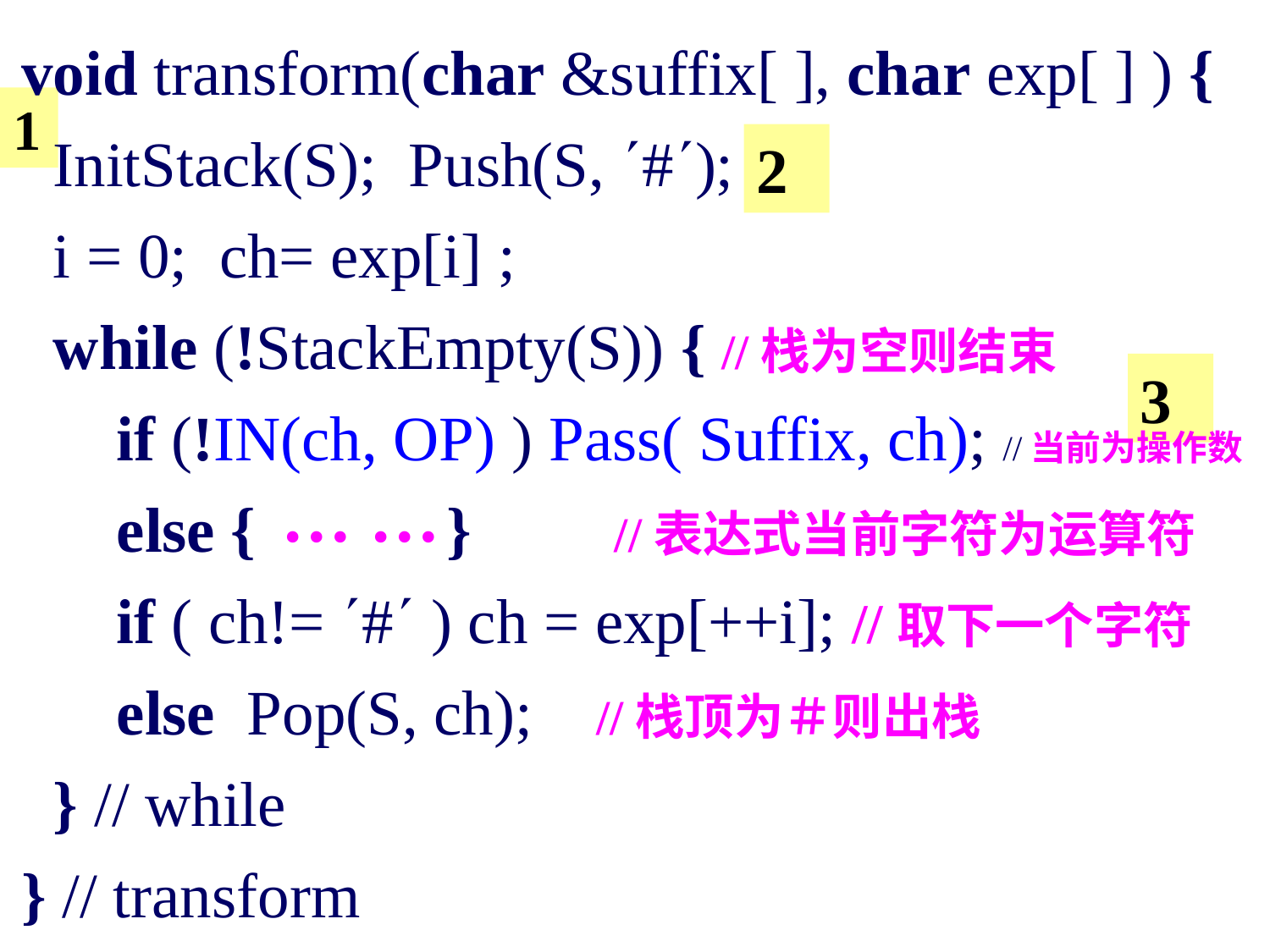

void transform(char &suffix[ ], char exp[ ] ) {
  InitStack(S);  Push(S, ′#′);
  i = 0;  ch= exp[i] ;
  while (!StackEmpty(S)) { //栈为空则结束
      if (!IN(ch, OP) ) Pass( Suffix, ch); //当前为操作数
      else {            }         //表达式当前字符为运算符
      if ( ch!= ′#′ ) ch = exp[++i]; //取下一个字符
      else  Pop(S, ch);    //栈顶为＃则出栈
  } // while
} // transform
1
2
3
… …